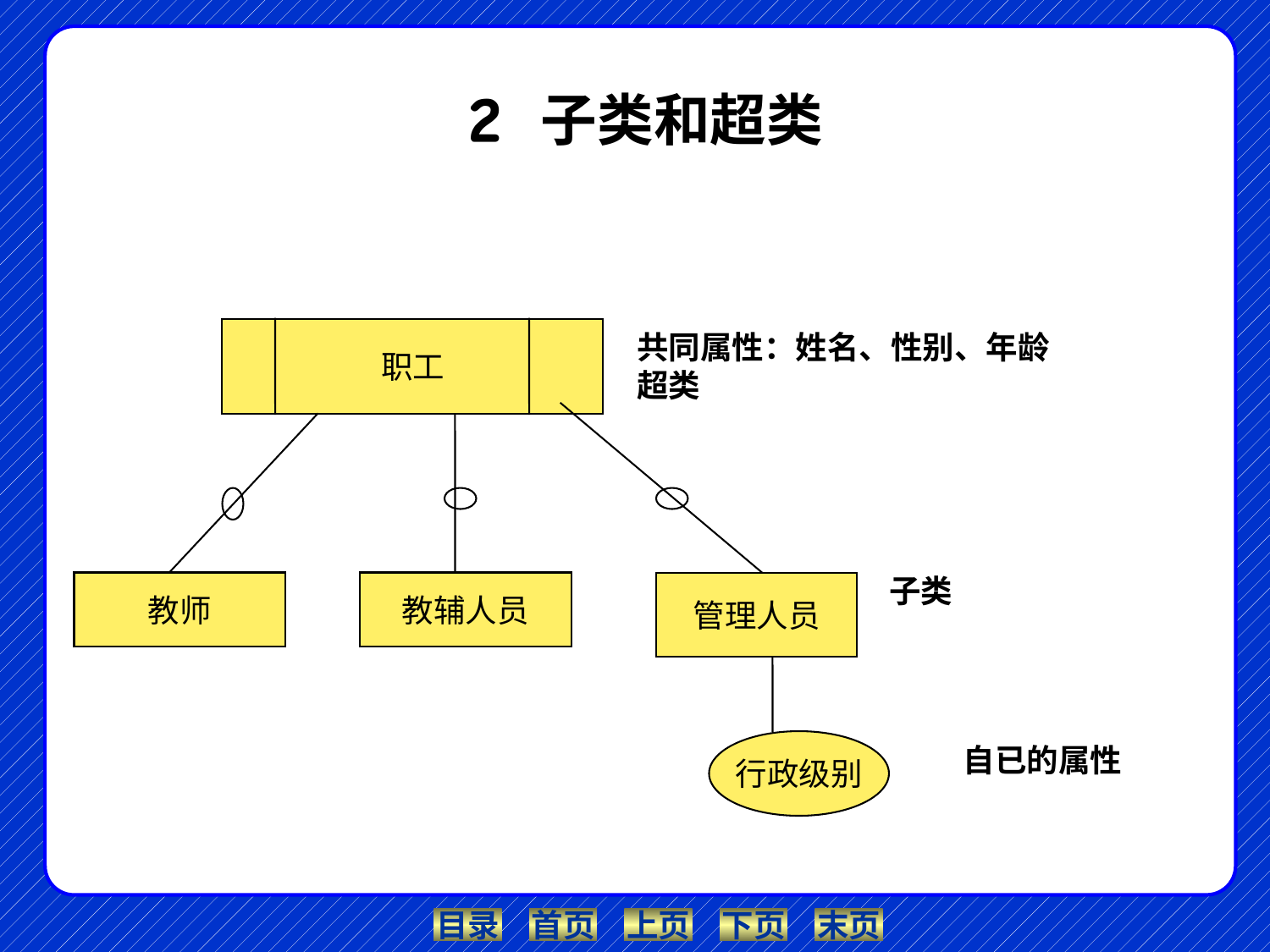

An Introduction to Database Systenm
# 2 子类和超类
职工

共同属性：姓名、性别、年龄
超类

子类
教师
教辅人员
管理人员

行政级别
自已的属性